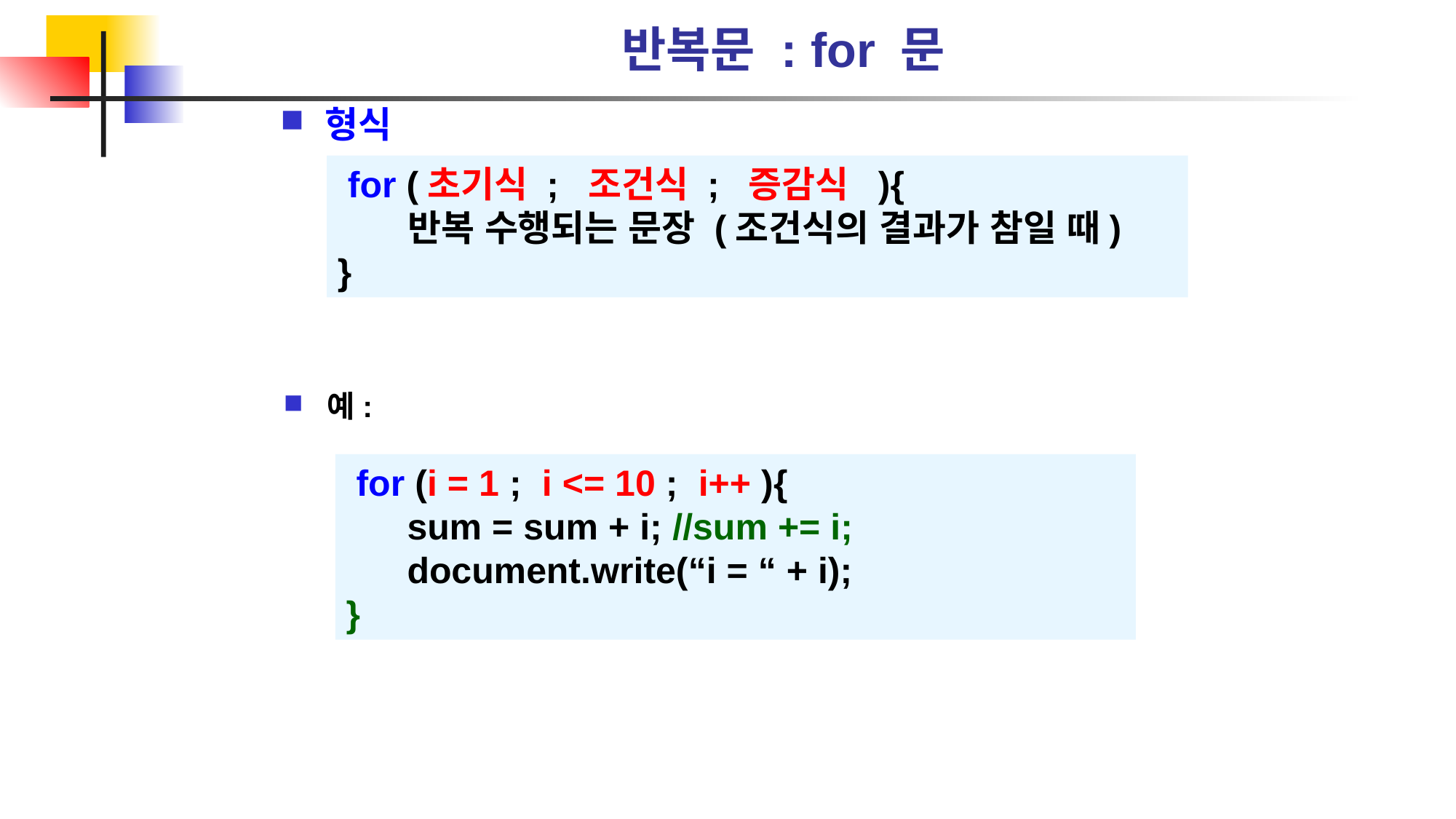

# 반복문 : for 문
형식
 for (초기식 ;  조건식 ;  증감식  ){
      반복 수행되는 문장 (조건식의 결과가 참일 때)
}
예:
 for (i = 1 ;  i <= 10 ;  i++ ){
      sum = sum + i; //sum += i;
      document.write(“i = “ + i);
}